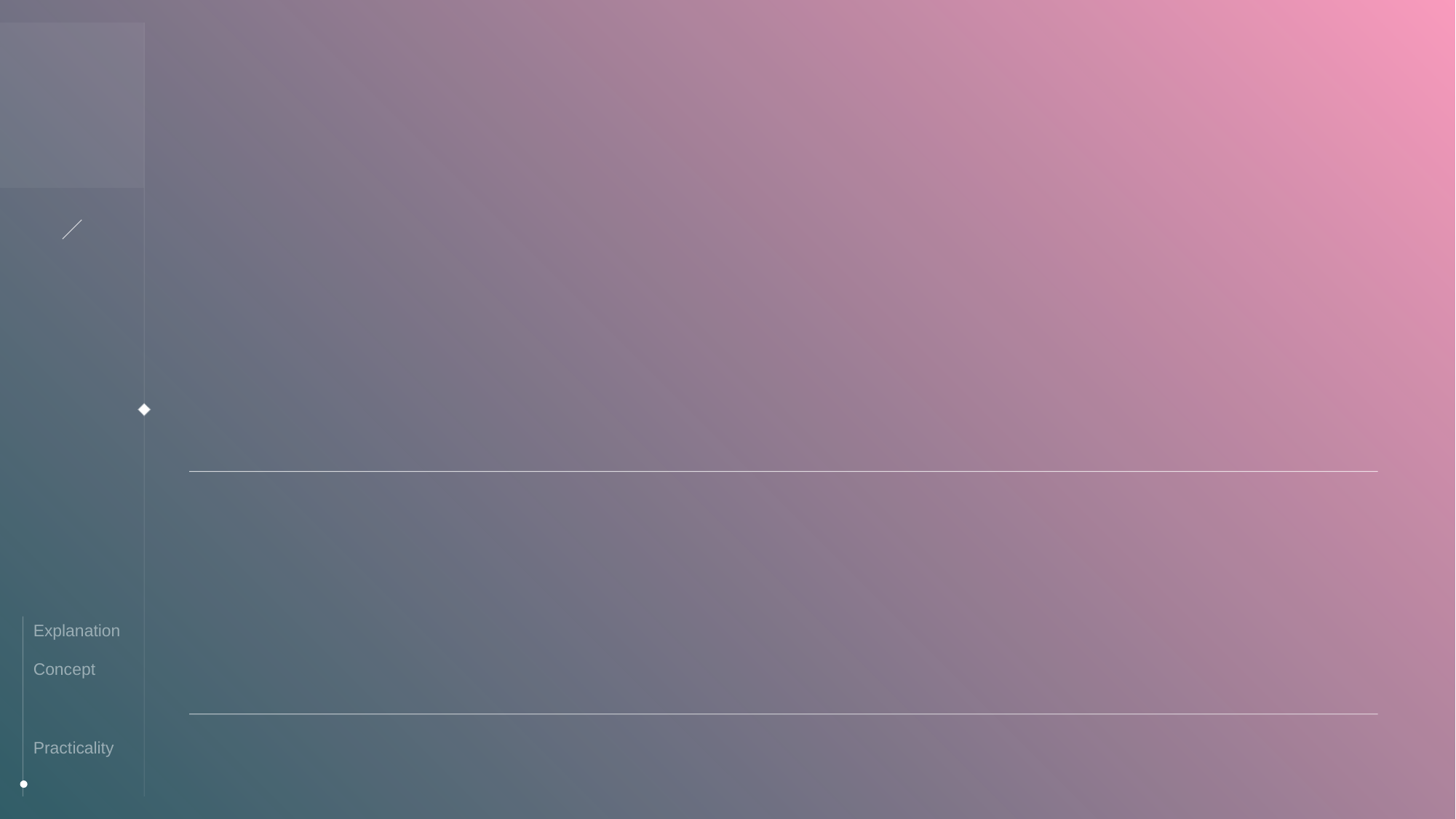

다용도 스마트
지팡이
및
선글라스
# 3. 문제 및 해결방안
 - 위치추적 기능과 장거리 통신을 위해서 통신망 사용
Explanation
Concept
Function
Practicality
Problem
8